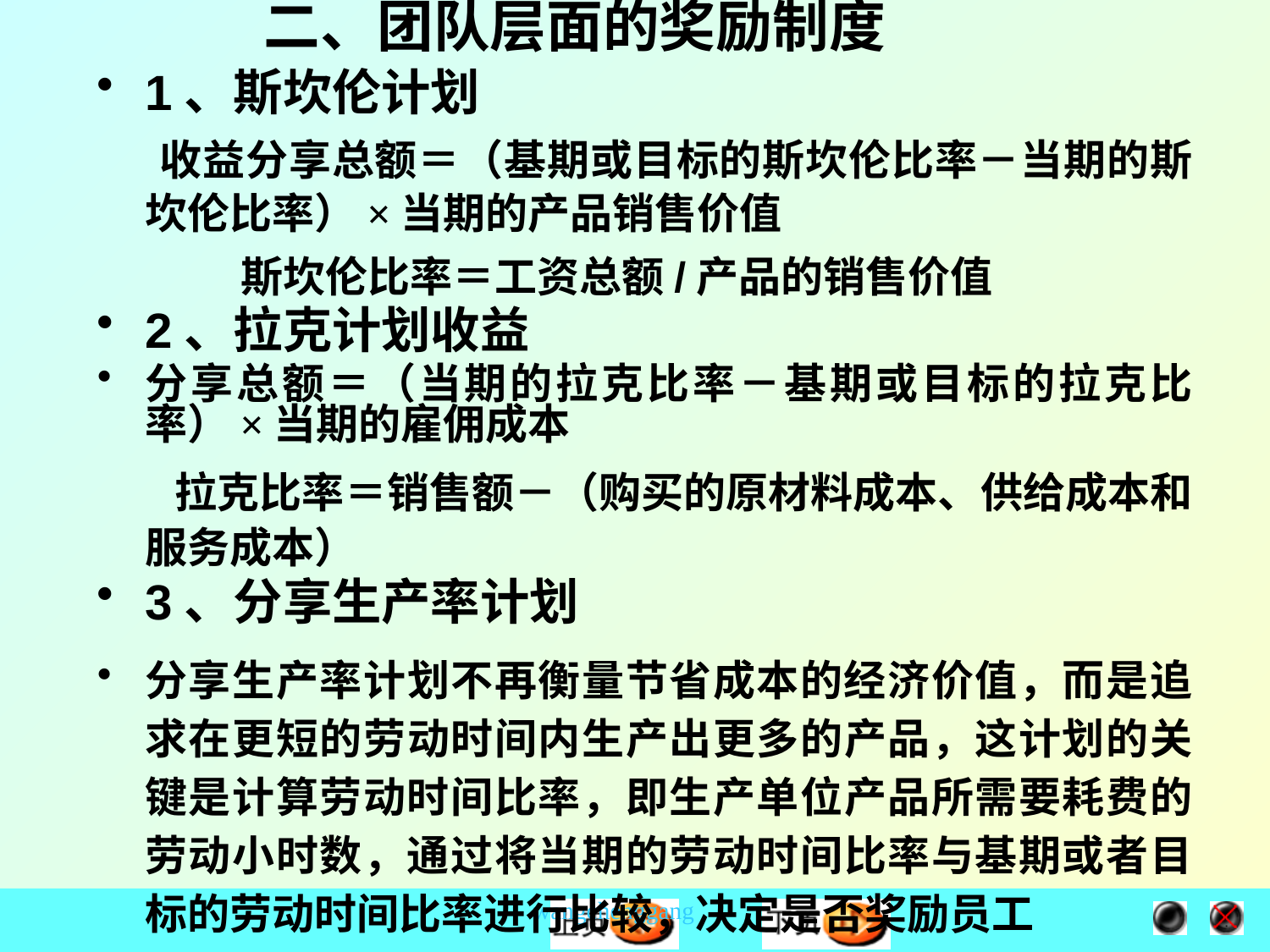

# 二、团队层面的奖励制度
1、斯坎伦计划
     收益分享总额＝（基期或目标的斯坎伦比率－当期的斯坎伦比率）×当期的产品销售价值
              斯坎伦比率＝工资总额/产品的销售价值
2、拉克计划收益
分享总额＝（当期的拉克比率－基期或目标的拉克比率）×当期的雇佣成本
       拉克比率＝销售额－（购买的原材料成本、供给成本和服务成本）
3、分享生产率计划
分享生产率计划不再衡量节省成本的经济价值，而是追求在更短的劳动时间内生产出更多的产品，这计划的关键是计算劳动时间比率，即生产单位产品所需要耗费的劳动小时数，通过将当期的劳动时间比率与基期或者目标的劳动时间比率进行比较，决定是否奖励员工

wangchenggang